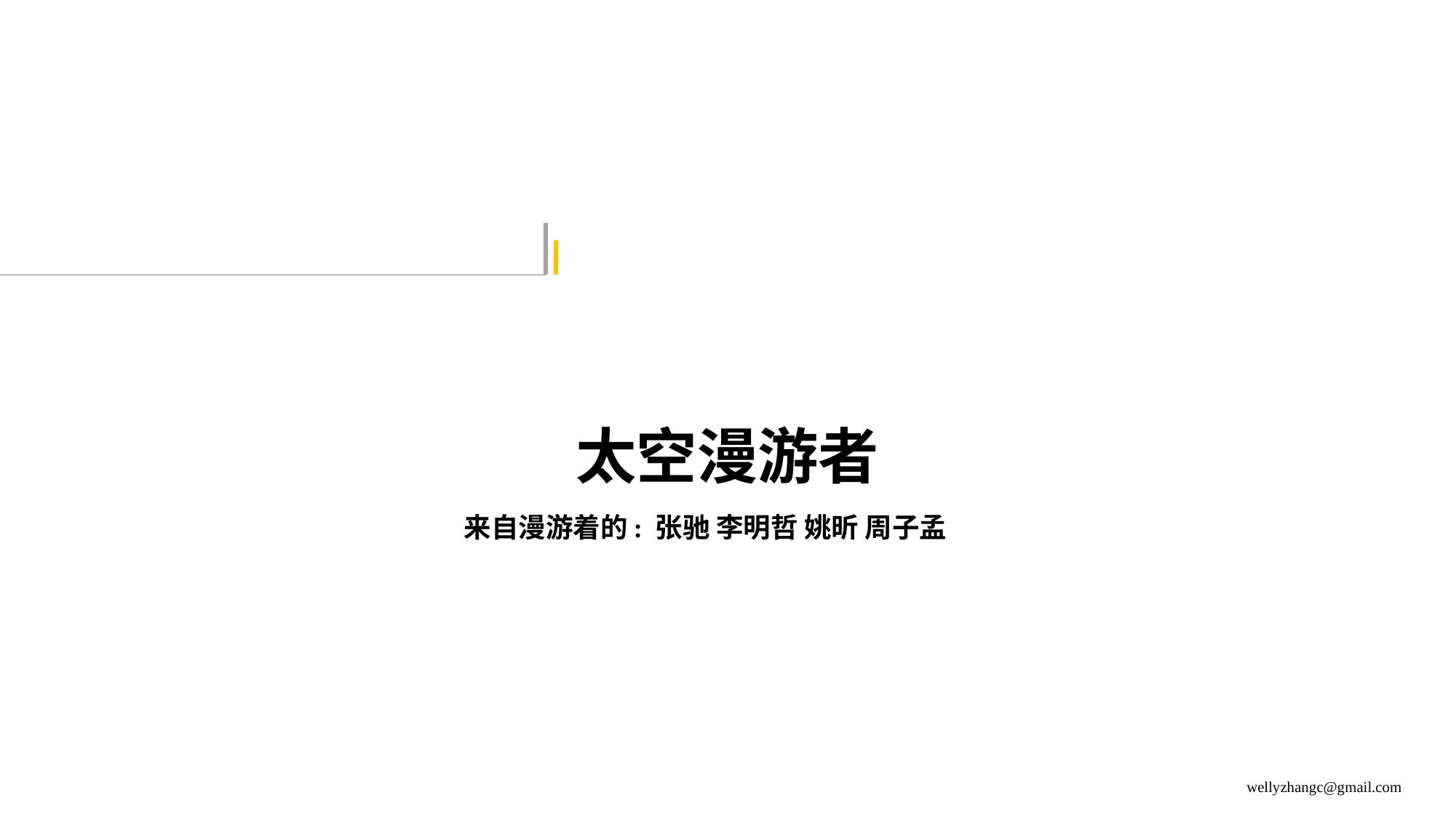

太空漫游者
来自漫游着的: 张驰 李明哲 姚昕 周子孟
wellyzhangc@gmail.com